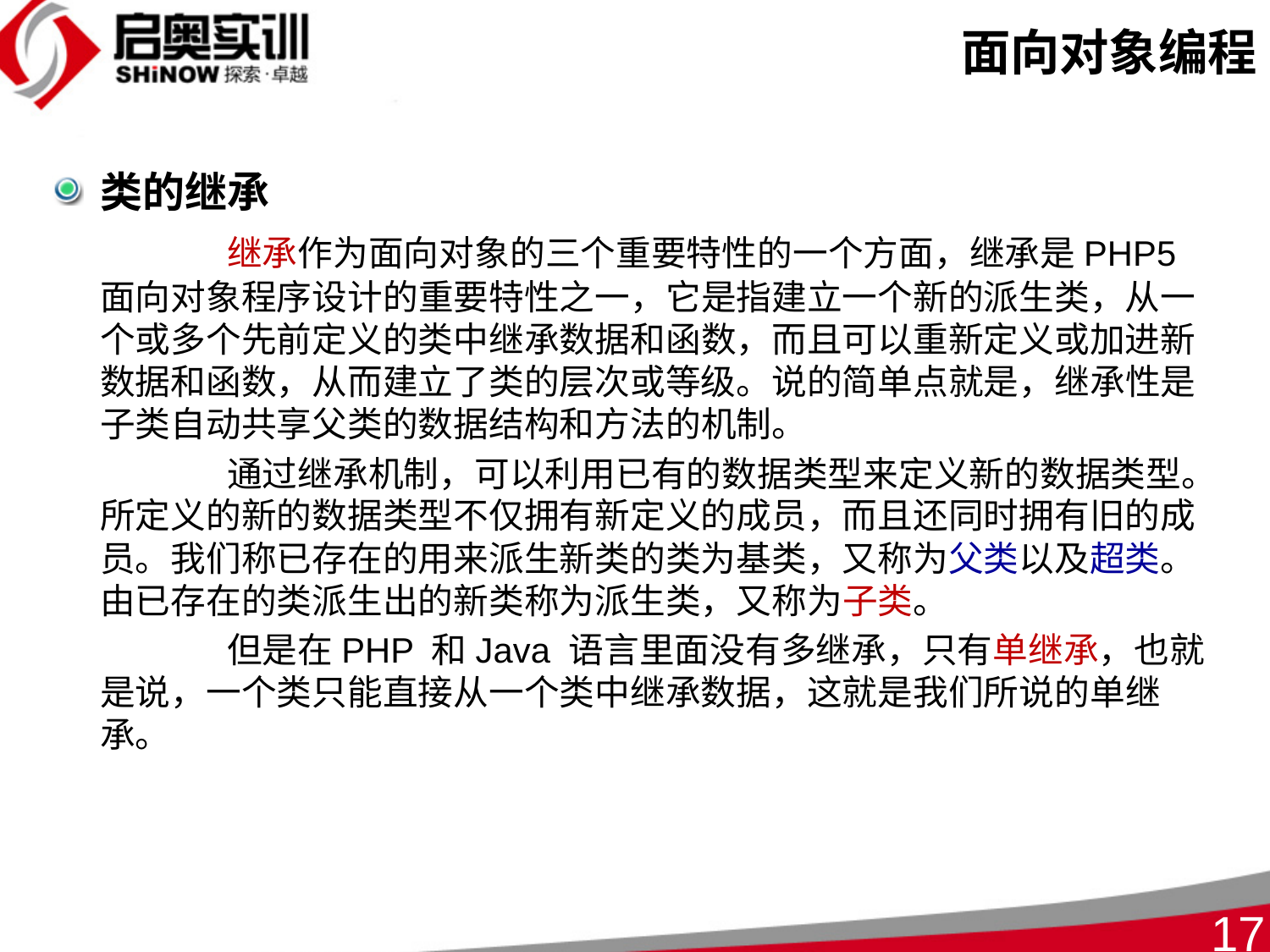

# 面向对象编程
类的继承
		继承作为面向对象的三个重要特性的一个方面，继承是PHP5 面向对象程序设计的重要特性之一，它是指建立一个新的派生类，从一个或多个先前定义的类中继承数据和函数，而且可以重新定义或加进新数据和函数，从而建立了类的层次或等级。说的简单点就是，继承性是子类自动共享父类的数据结构和方法的机制。
		通过继承机制，可以利用已有的数据类型来定义新的数据类型。所定义的新的数据类型不仅拥有新定义的成员，而且还同时拥有旧的成员。我们称已存在的用来派生新类的类为基类，又称为父类以及超类。由已存在的类派生出的新类称为派生类，又称为子类。
		但是在PHP 和Java 语言里面没有多继承，只有单继承，也就是说，一个类只能直接从一个类中继承数据，这就是我们所说的单继承。
17